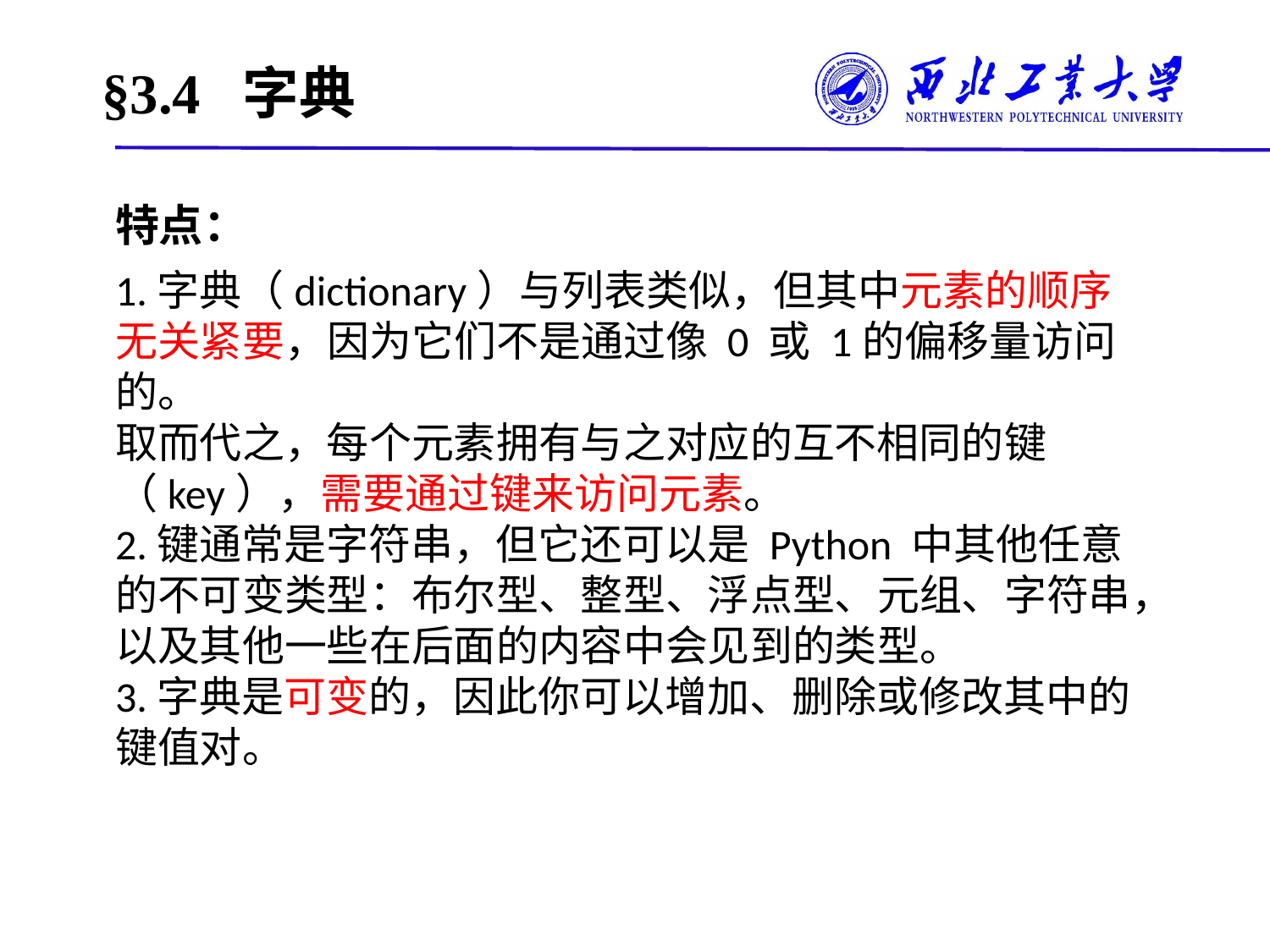

# §3.4  字典
特点：

1.字典（dictionary）与列表类似，但其中元素的顺序无关紧要，因为它们不是通过像 0 或 1的偏移量访问的。
取而代之，每个元素拥有与之对应的互不相同的键（key），需要通过键来访问元素。
2.键通常是字符串，但它还可以是 Python 中其他任意的不可变类型：布尔型、整型、浮点型、元组、字符串，以及其他一些在后面的内容中会见到的类型。
3.字典是可变的，因此你可以增加、删除或修改其中的键值对。